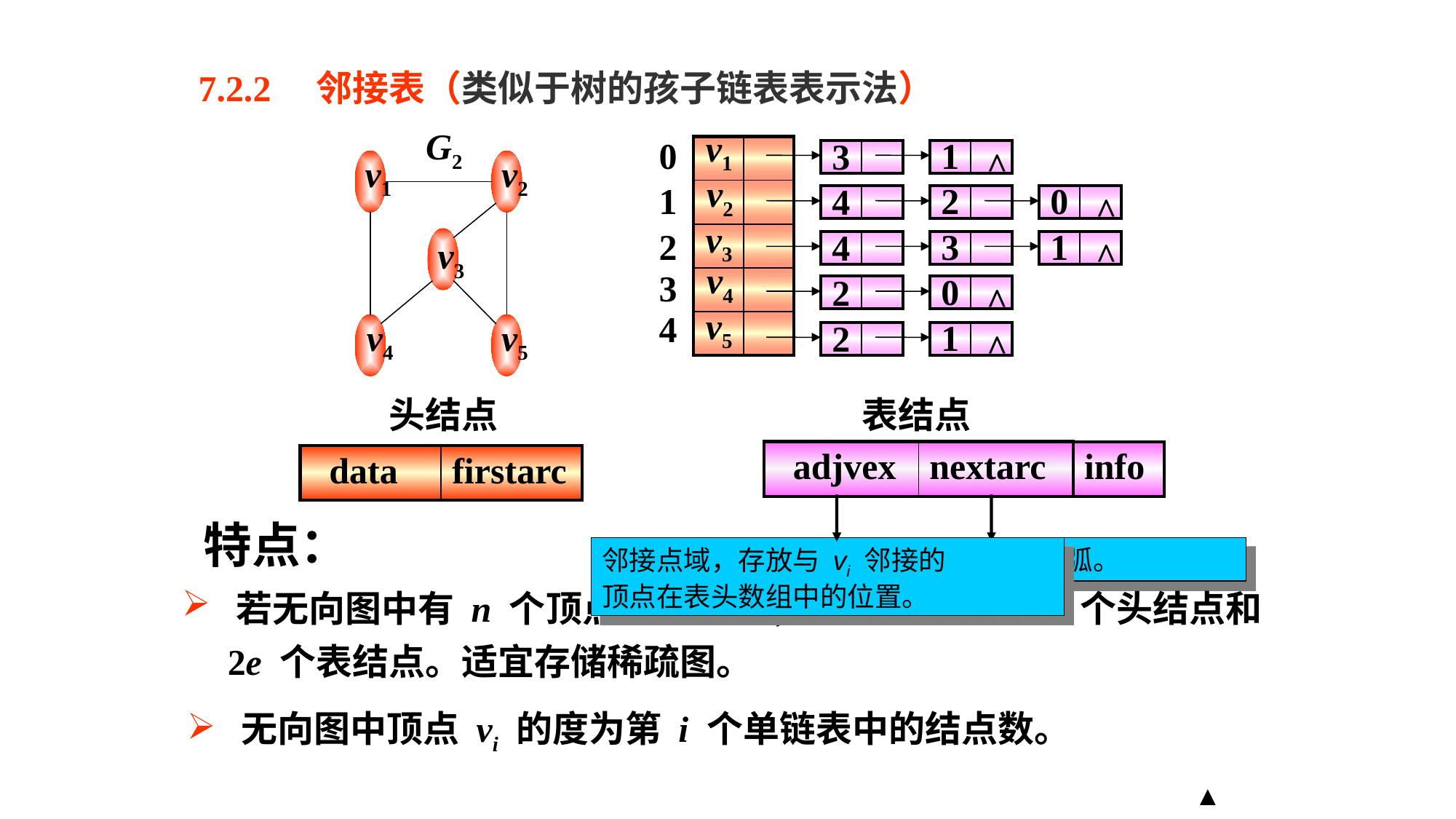

7.2.2    邻接表（类似于树的孩子链表表示法）
G2
v1
v2

v3

v4
v5

v1
v2
v3
v4
v5
0
1
2
3
4
1
3
|  |  |
| --- | --- |
|  |  |
|  |  |
|  |  |
|  |  |
^
|  |  |
| --- | --- |
|  |  |
| --- | --- |

2
0
4
^
|  |  |
| --- | --- |
|  |  |
| --- | --- |
|  |  |
| --- | --- |

3
1
4
^
|  |  |
| --- | --- |
|  |  |
| --- | --- |
|  |  |
| --- | --- |

0
2
^
|  |  |
| --- | --- |
|  |  |
| --- | --- |

1
2
^
|  |  |
| --- | --- |
|  |  |
| --- | --- |

头结点
表结点
| adjvex | nextarc |
| --- | --- |
| info |
| --- |
| data | firstarc |
| --- | --- |

链域，指示下一条边或弧。

邻接点域，存放与 vi 邻接的
顶点在表头数组中的位置。
特点：
  若无向图中有 n 个顶点、e 条边，则其邻接表需 n 个头结点和
     2e 个表结点。适宜存储稀疏图。
  无向图中顶点 vi 的度为第 i 个单链表中的结点数。
▲